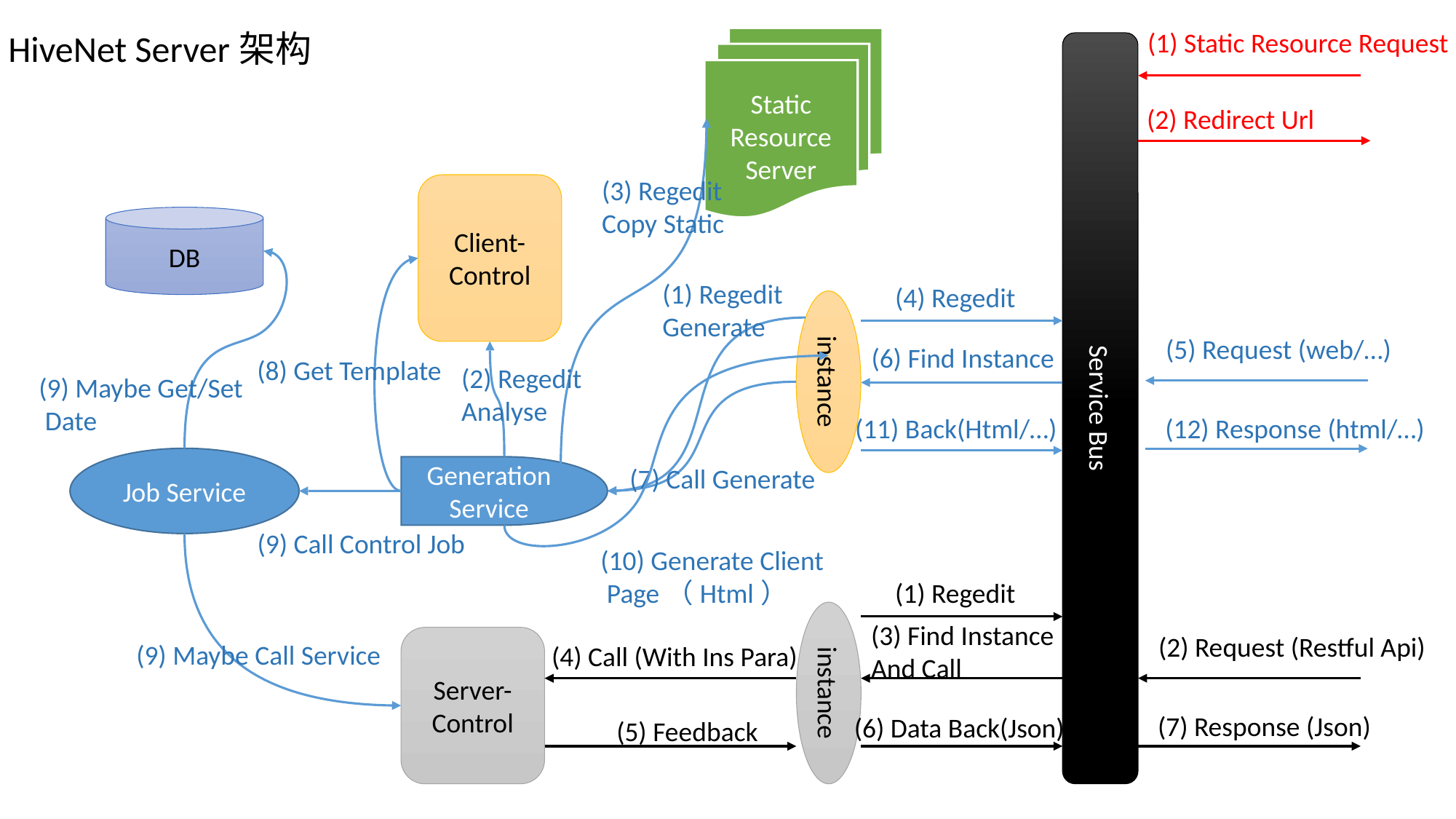

HiveNet Server架构
(1) Static Resource Request
Static Resource Server
Service Bus
(2) Redirect Url
(3) Regedit
Copy Static
Client-Control
DB
(1) Regedit
Generate
(4) Regedit
instance
(5) Request (web/…)
(6) Find Instance
(8) Get Template
(2) Regedit
Analyse
(9) Maybe Get/Set
 Date
(12) Response (html/…)
(11) Back(Html/…)
Job Service
(7) Call Generate
Generation Service
(9) Call Control Job
(10) Generate Client
 Page（Html）
(1) Regedit
instance
(3) Find Instance
And Call
(2) Request (Restful Api)
Server-Control
(9) Maybe Call Service
(4) Call (With Ins Para)
(7) Response (Json)
(6) Data Back(Json)
(5) Feedback